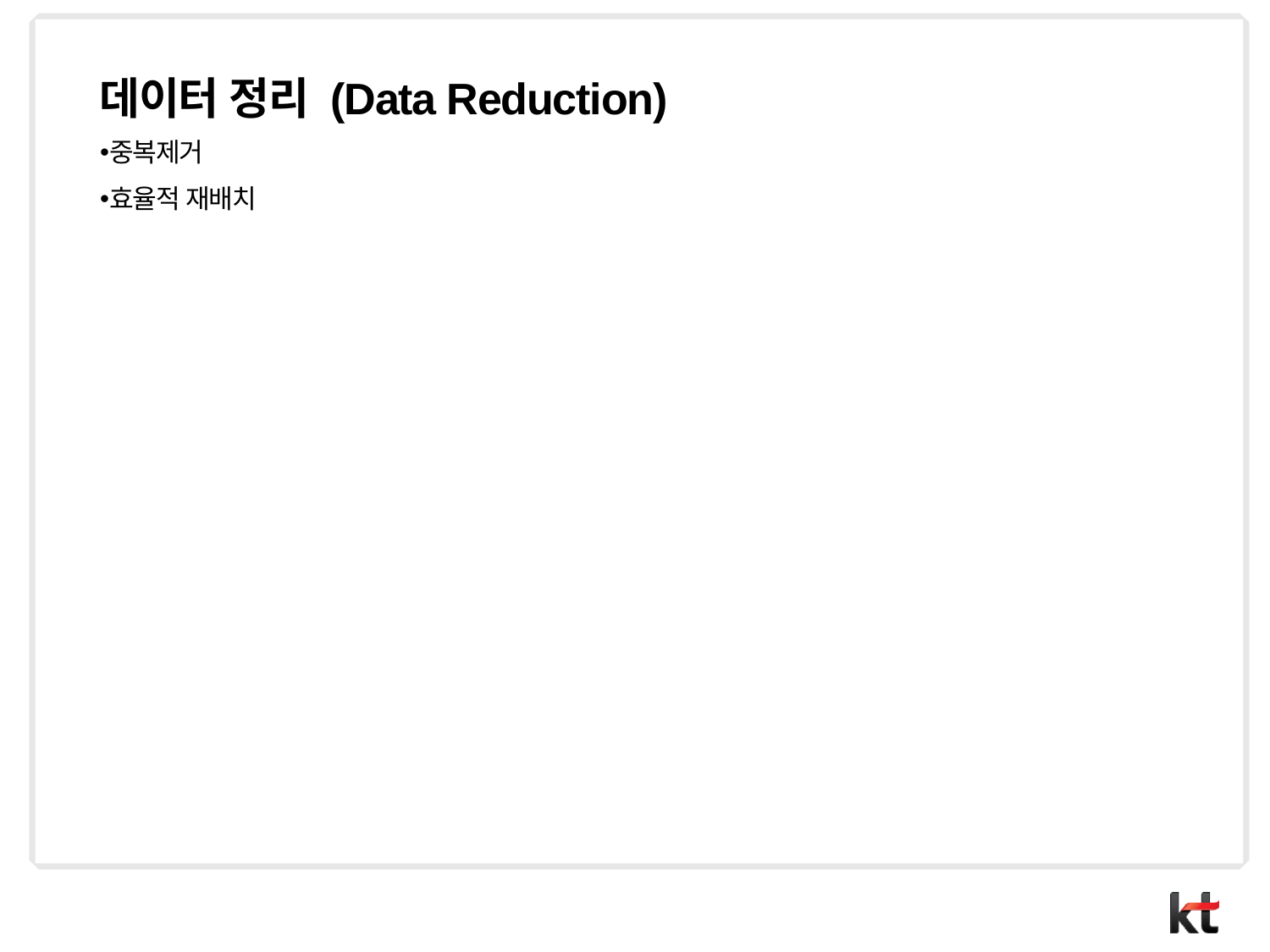

# 데이터 정리 (Data Reduction)
중복제거
효율적 재배치